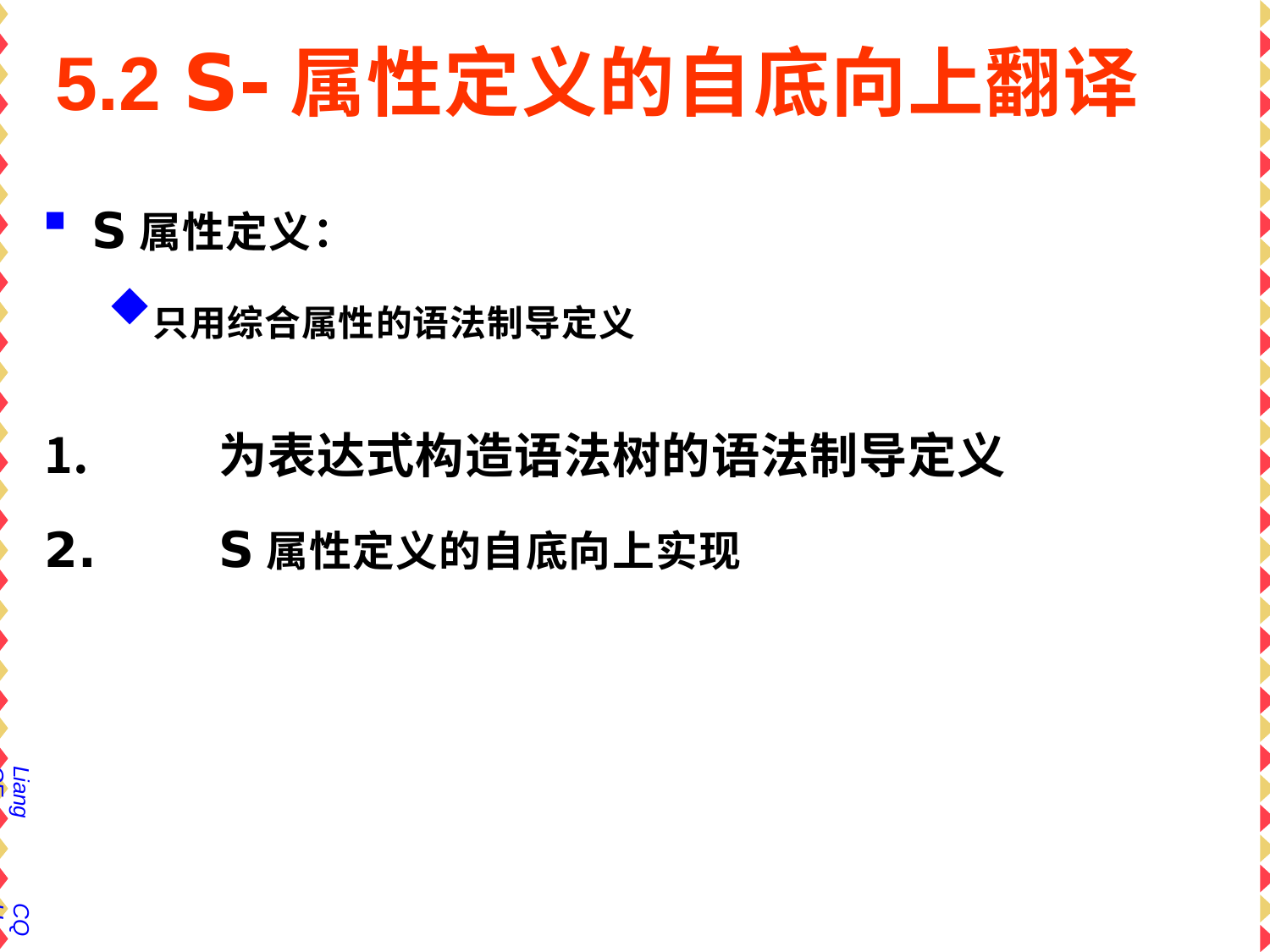

# 5.2 S-属性定义的自底向上翻译
S属性定义：
只用综合属性的语法制导定义

为表达式构造语法树的语法制导定义
S属性定义的自底向上实现
Liang GE
CQU
40